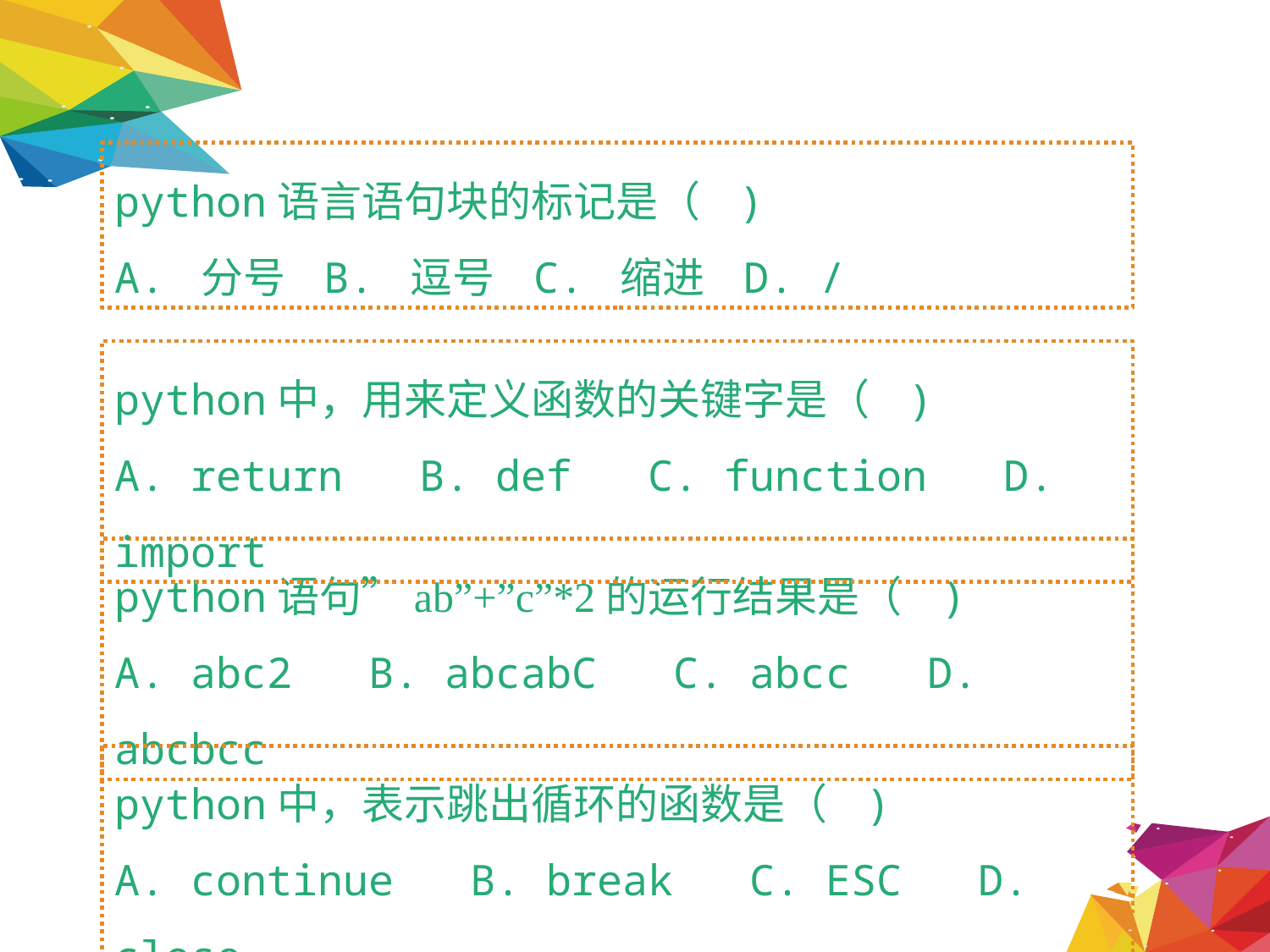

python语言语句块的标记是（   )
A. 分号   B. 逗号   C. 缩进   D. /
python中，用来定义函数的关键字是（   )
A. return   B. def   C. function   D. import
python语句”ab”+”c”*2的运行结果是（   )
A. abc2   B. abcabC   C. abcc   D. abcbcc
python中，表示跳出循环的函数是（   )
A. continue   B. break   C. ESC   D. close